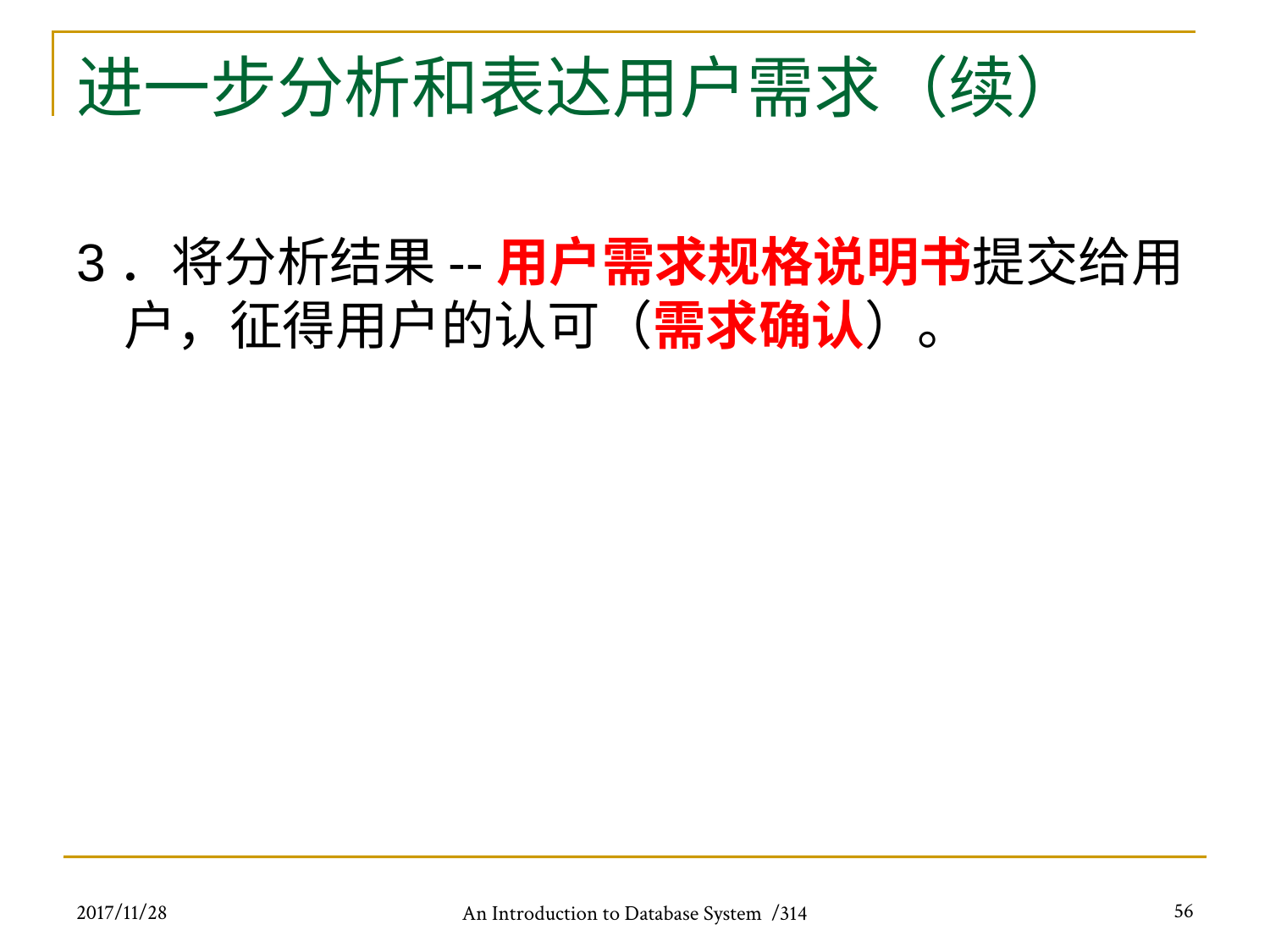

# 进一步分析和表达用户需求（续）
3．将分析结果--用户需求规格说明书提交给用户，征得用户的认可（需求确认）。
2017/11/28
56
An Introduction to Database System  /314